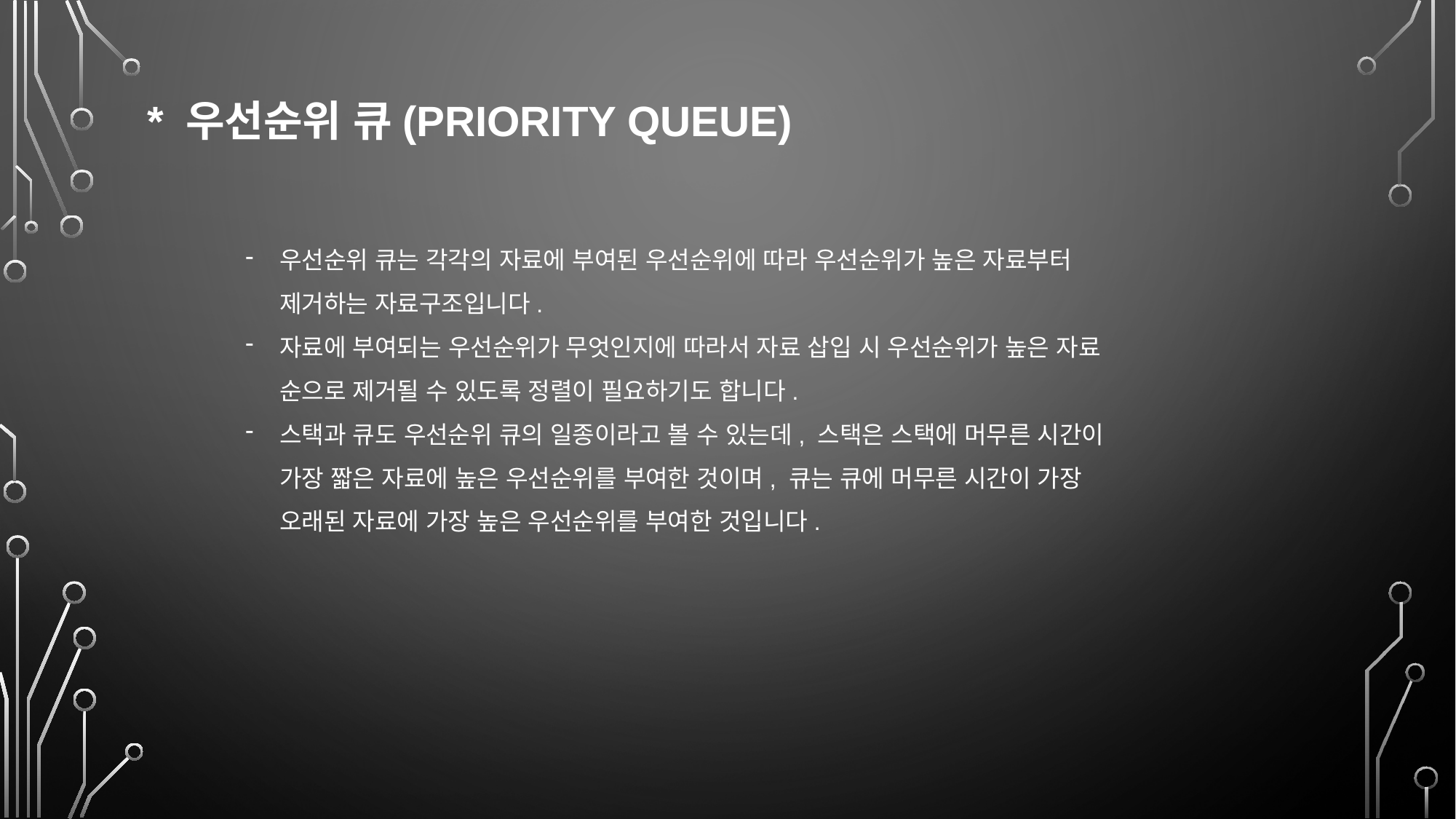

* 우선순위 큐(priority queue)
우선순위 큐는 각각의 자료에 부여된 우선순위에 따라 우선순위가 높은 자료부터 제거하는 자료구조입니다.
자료에 부여되는 우선순위가 무엇인지에 따라서 자료 삽입 시 우선순위가 높은 자료 순으로 제거될 수 있도록 정렬이 필요하기도 합니다.
스택과 큐도 우선순위 큐의 일종이라고 볼 수 있는데, 스택은 스택에 머무른 시간이 가장 짧은 자료에 높은 우선순위를 부여한 것이며, 큐는 큐에 머무른 시간이 가장 오래된 자료에 가장 높은 우선순위를 부여한 것입니다.